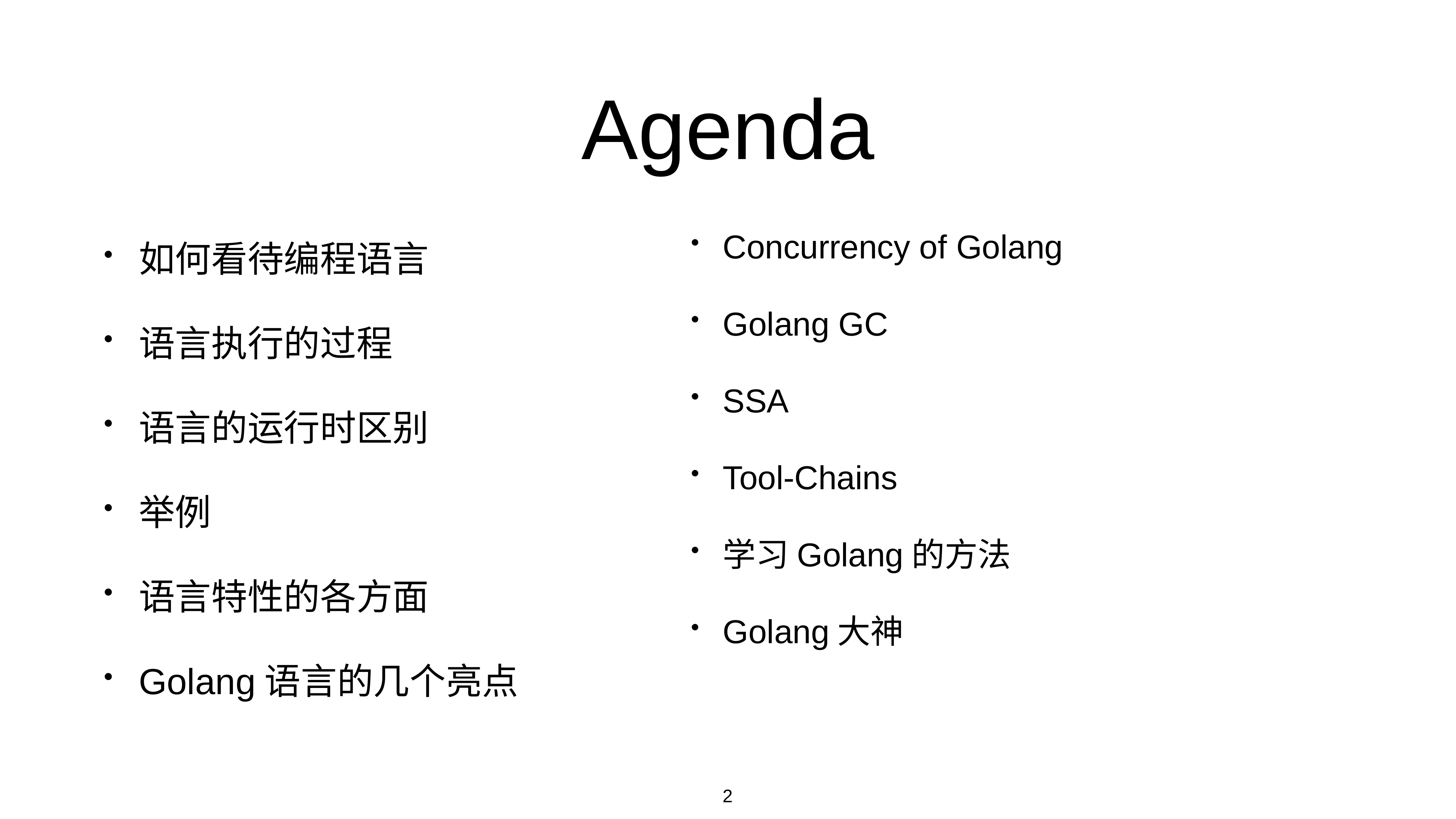

# Agenda
如何看待编程语言
语言执行的过程
语言的运行时区别
举例
语言特性的各方面
Golang语言的几个亮点
Concurrency of Golang
Golang GC
SSA
Tool-Chains
学习Golang的方法
Golang大神
2